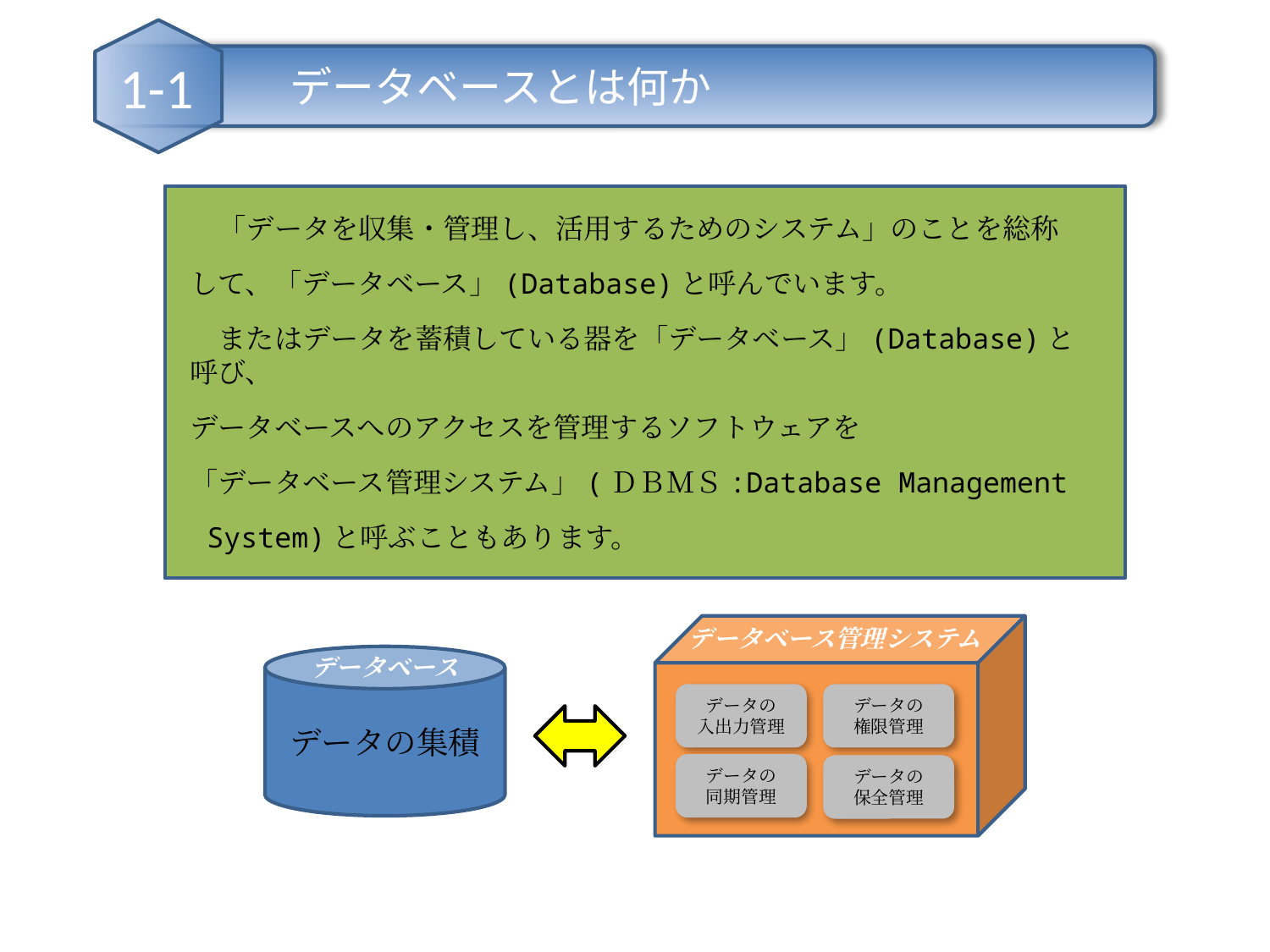

データベースとは何か
1-1
　「データを収集・管理し、活用するためのシステム」のことを総称
して、「データベース」(Database)と呼んでいます。
　またはデータを蓄積している器を「データベース」(Database)と呼び、
データベースへのアクセスを管理するソフトウェアを
「データベース管理システム」(ＤＢＭＳ:Database Management
 System)と呼ぶこともあります。

データベース管理システム
データベース
データの集積
データの
入出力管理
データの
権限管理

データの
同期管理
データの
保全管理